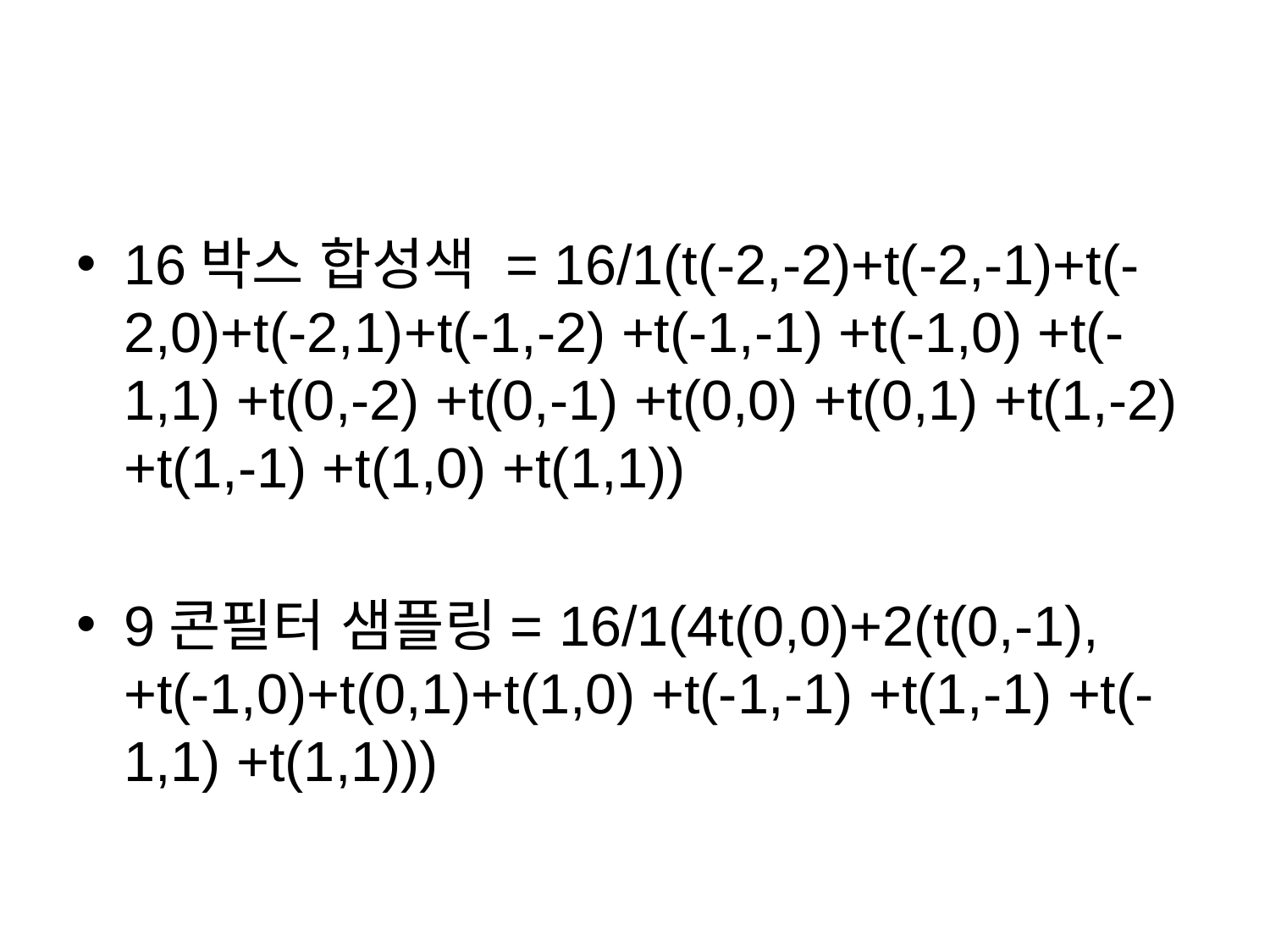

#
16박스 합성색 = 16/1(t(-2,-2)+t(-2,-1)+t(-2,0)+t(-2,1)+t(-1,-2) +t(-1,-1) +t(-1,0) +t(-1,1) +t(0,-2) +t(0,-1) +t(0,0) +t(0,1) +t(1,-2) +t(1,-1) +t(1,0) +t(1,1))

9콘필터 샘플링= 16/1(4t(0,0)+2(t(0,-1), +t(-1,0)+t(0,1)+t(1,0) +t(-1,-1) +t(1,-1) +t(-1,1) +t(1,1)))